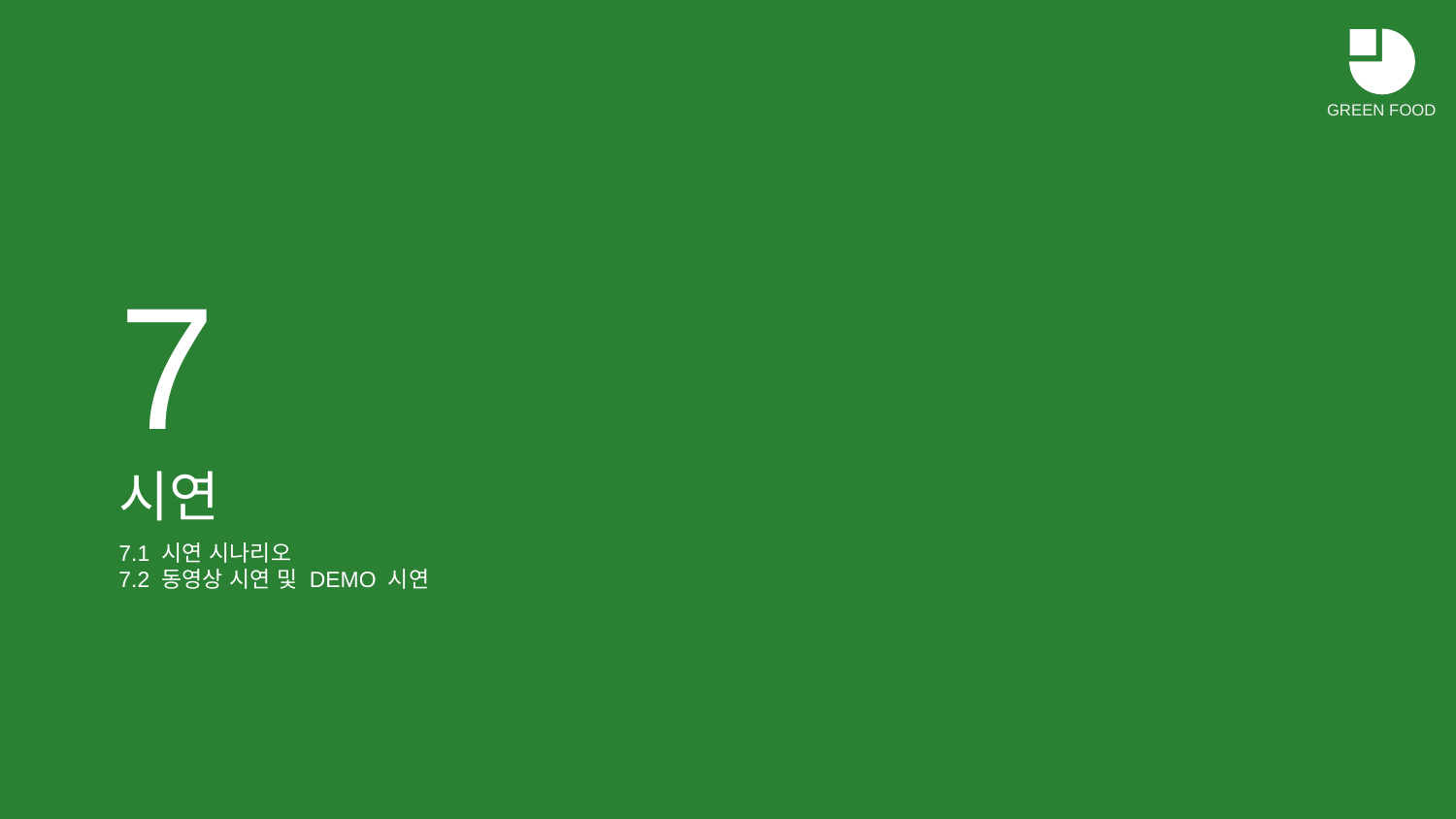

GREEN FOOD
7
시연
7.1 시연 시나리오
7.2 동영상 시연 및 DEMO 시연